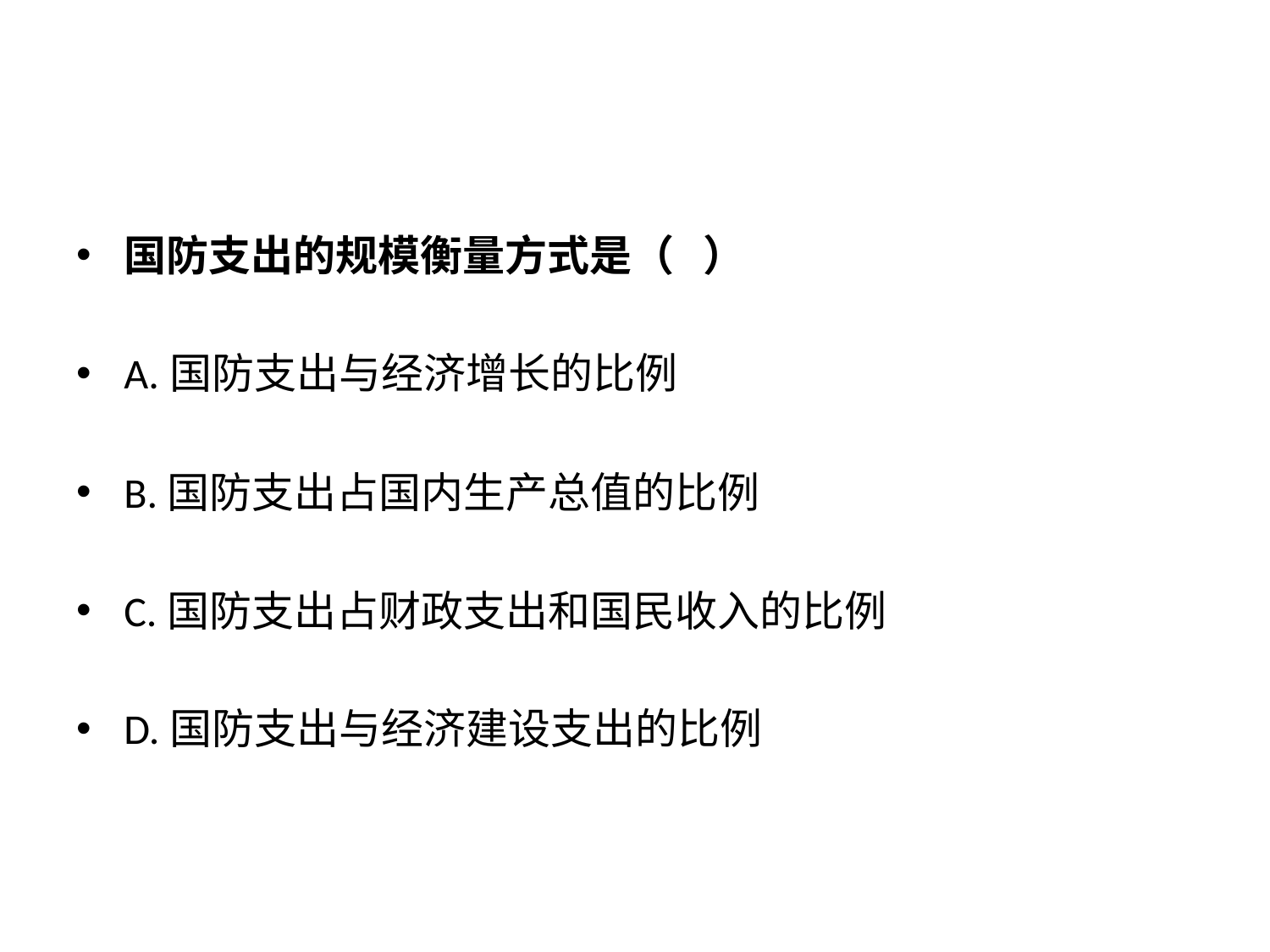

国防支出的规模衡量方式是（   ）

A.国防支出与经济增长的比例

B.国防支出占国内生产总值的比例

C.国防支出占财政支出和国民收入的比例

D.国防支出与经济建设支出的比例